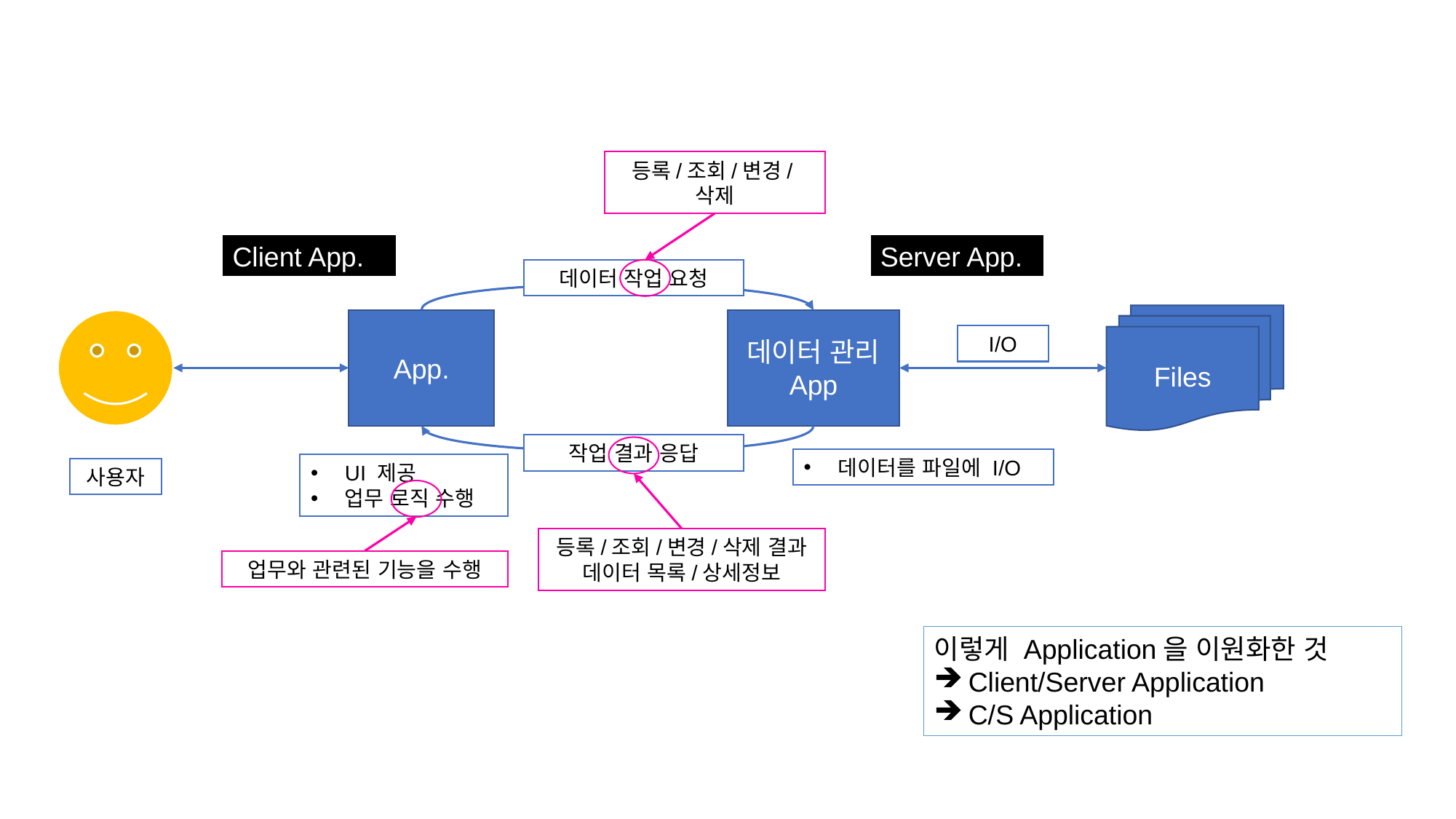

등록/조회/변경/삭제
Client App.
Server App.
데이터 작업 요청

Files
App.
데이터 관리
App

I/O
작업 결과 응답

데이터를 파일에 I/O
UI 제공
업무 로직 수행
사용자

등록/조회/변경/삭제 결과
데이터 목록/상세정보
업무와 관련된 기능을 수행
이렇게 Application을 이원화한 것
Client/Server Application
C/S Application